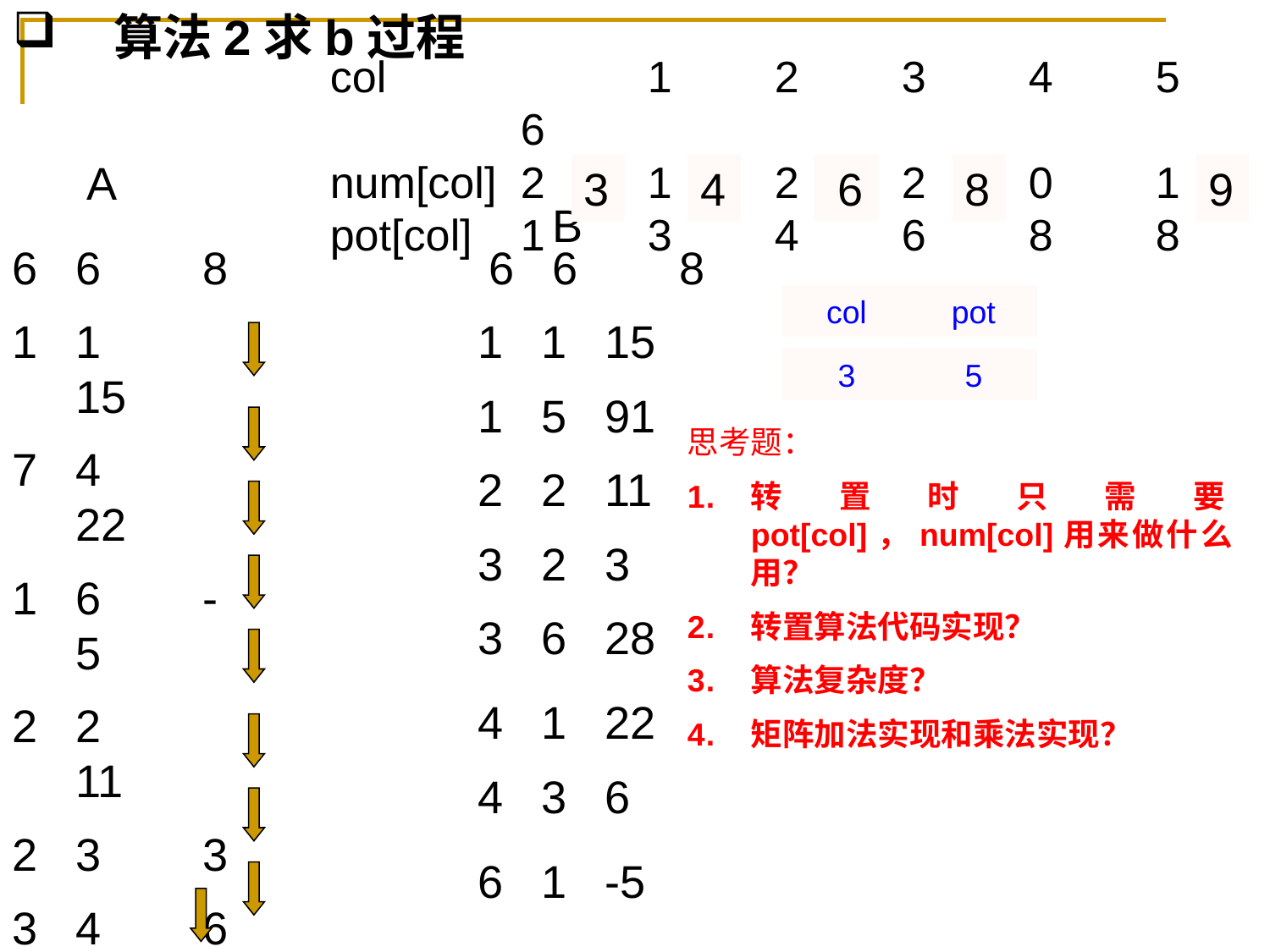

# 算法2求b过程
col			1	2	3	4	5	6
num[col]	2	1	2	2	0	1
pot[col]	1	3	4	6	8	8
A

B

6	8
1	1	15
4	22
1	6	-5
2	2	11
2	3	3
3	4	6
5	1	91
6	3	28
6	8
2
3
4
5
6
7
8
9
col
pot
1
1
col
pot
4
6
col
pot
6
8
col
pot
2
3
col
pot
3
4
col
pot
4
7
col
pot
1
2
col
pot
3
5
1   1	15

1   5	91

思考题：
转置时只需要pot[col]，num[col]用来做什么用？
转置算法代码实现？
算法复杂度？
矩阵加法实现和乘法实现？
2   2	11

3   2	3

3   6	28

4   1	22

4   3	6

6   1	-5